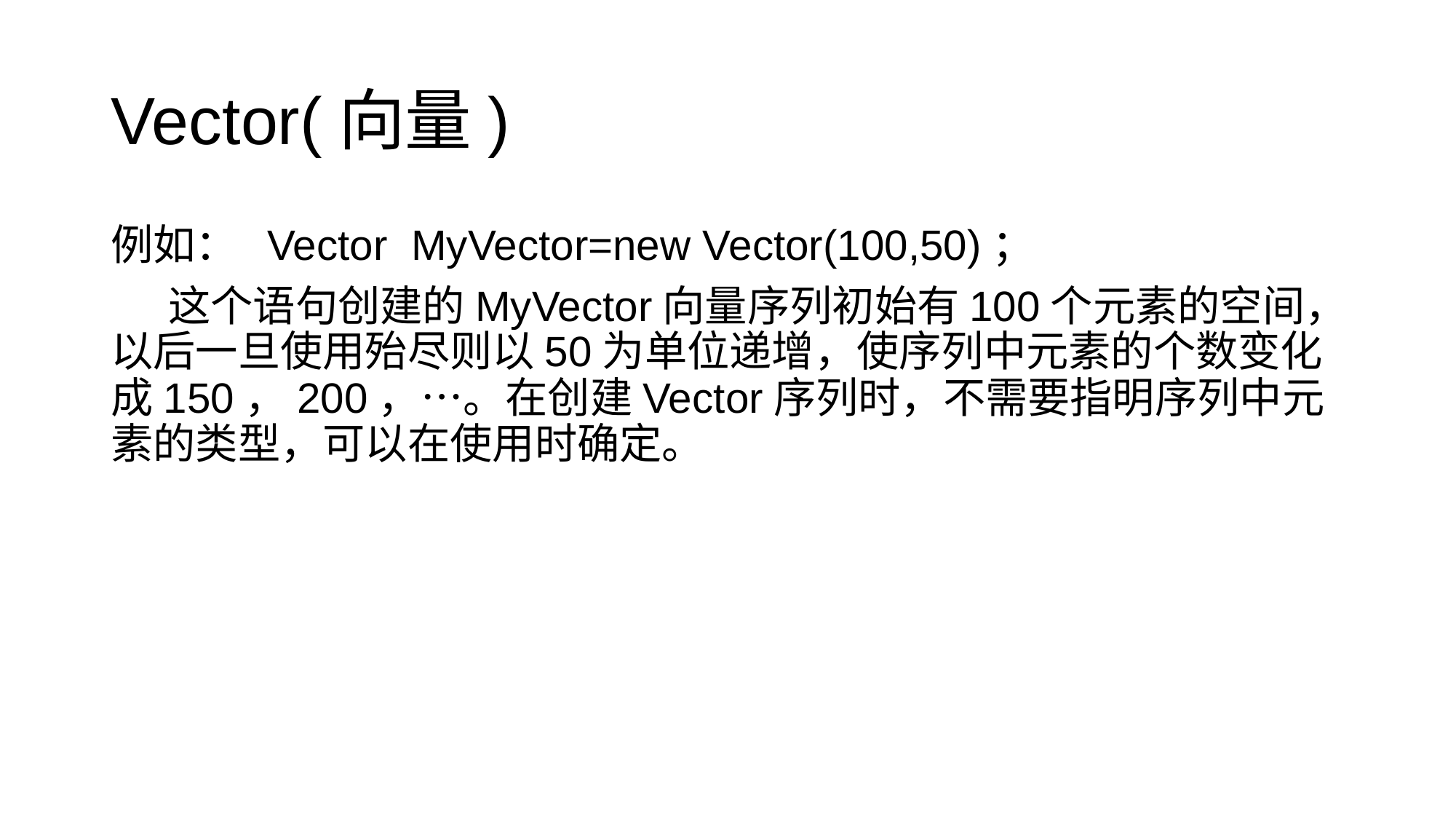

# Vector(向量)
例如：  Vector  MyVector=new Vector(100,50)；
     这个语句创建的MyVector向量序列初始有100个元素的空间，以后一旦使用殆尽则以50为单位递增，使序列中元素的个数变化成150，200，…。在创建Vector序列时，不需要指明序列中元素的类型，可以在使用时确定。